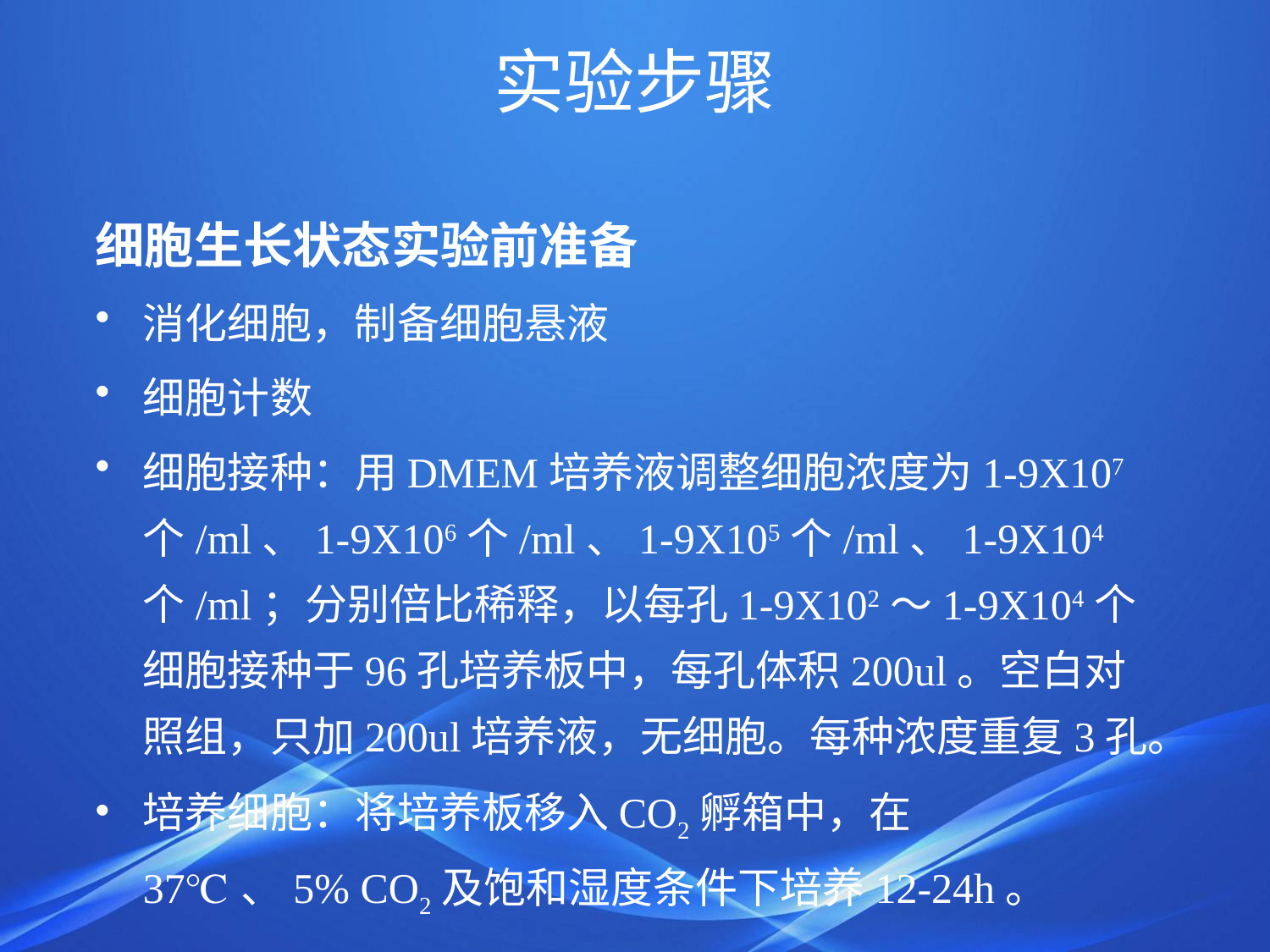

# 实验步骤
细胞生长状态实验前准备
消化细胞，制备细胞悬液
细胞计数
细胞接种：用DMEM培养液调整细胞浓度为1-9X107个/ml、1-9X106个/ml、1-9X105个/ml、1-9X104个/ml；分别倍比稀释，以每孔1-9X102～1-9X104个细胞接种于96孔培养板中，每孔体积200ul。空白对照组，只加200ul培养液，无细胞。每种浓度重复3孔。
培养细胞：将培养板移入CO2孵箱中，在37℃、5% CO2及饱和湿度条件下培养12-24h。